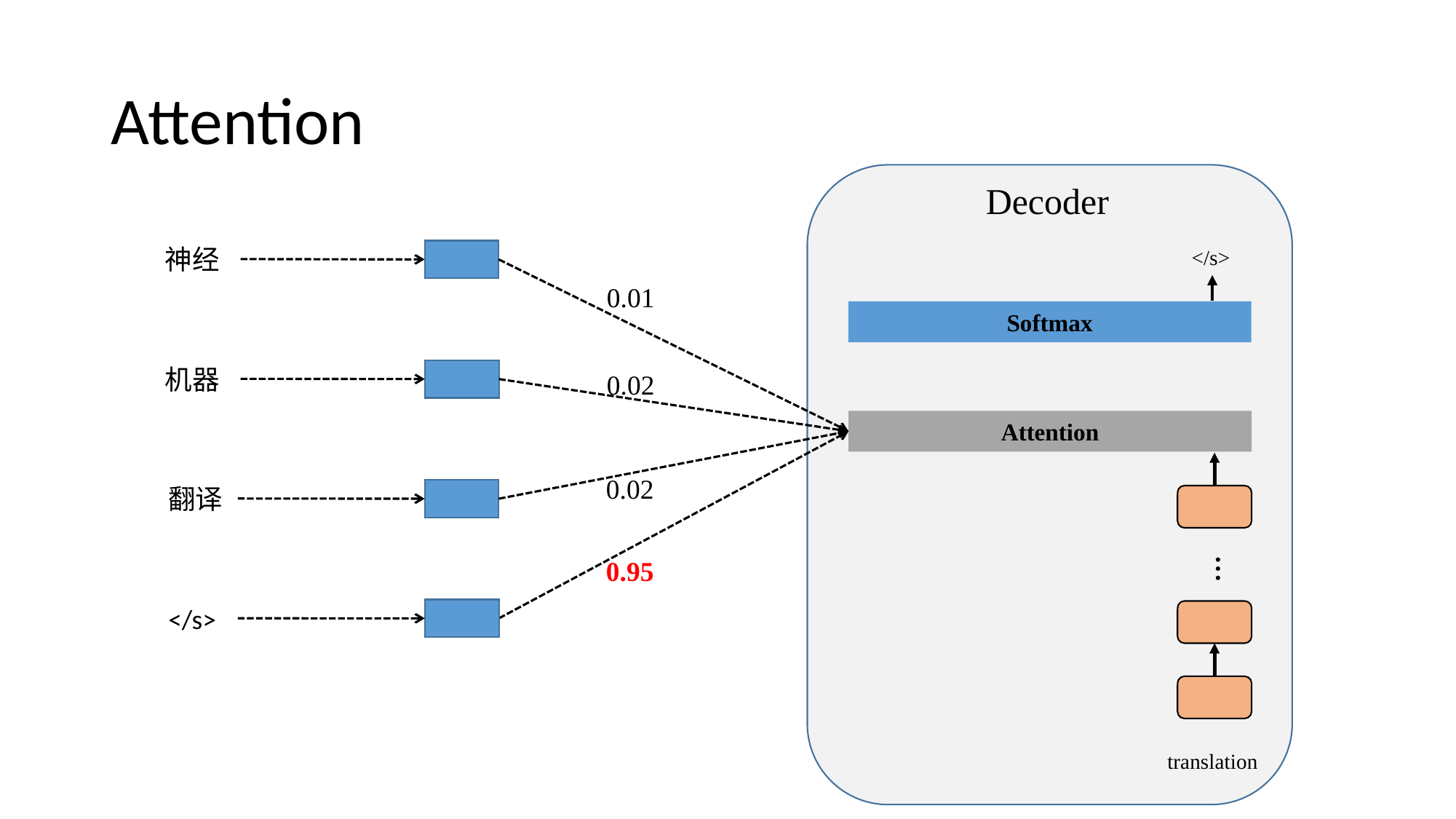

# Attention

Decoder
神经
</s>

0.01
Softmax
机器

0.02
Attention
0.02
翻译

…
0.95
</s>

translation